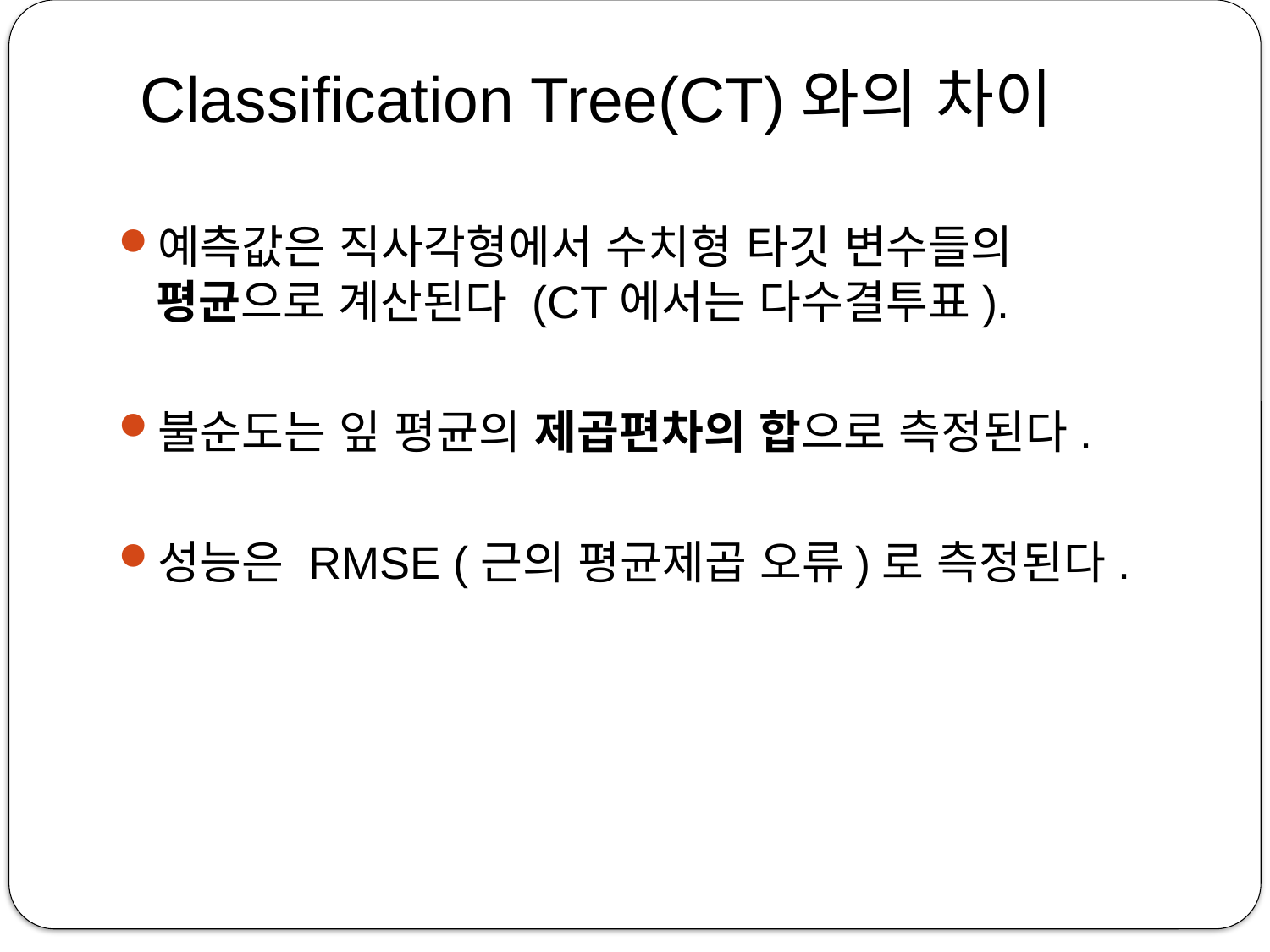

# Classification Tree(CT)와의 차이
예측값은 직사각형에서 수치형 타깃 변수들의 평균으로 계산된다 (CT에서는 다수결투표).

불순도는 잎 평균의 제곱편차의 합으로 측정된다.

성능은 RMSE (근의 평균제곱 오류)로 측정된다.